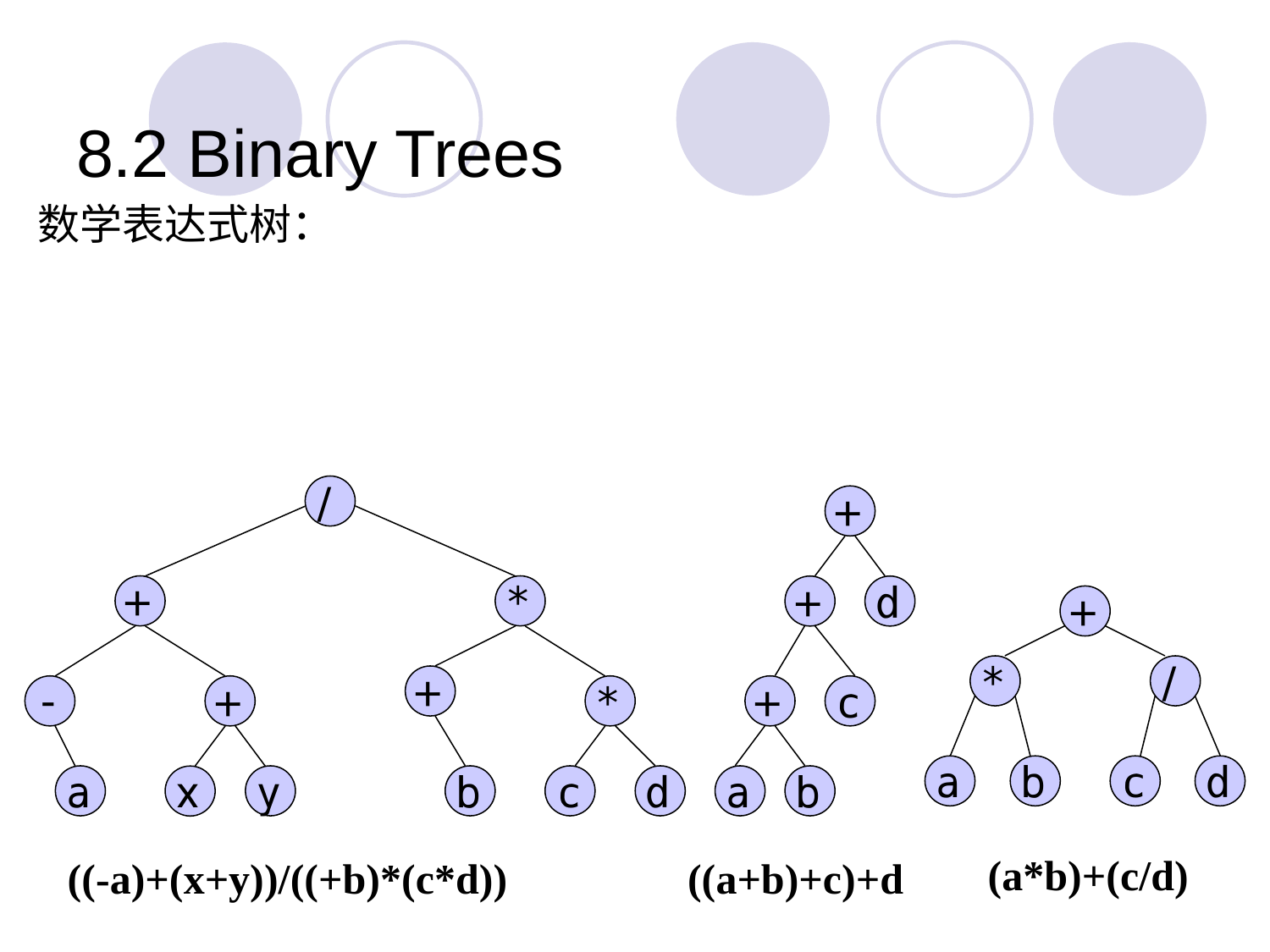

8.2 Binary Trees
15

数学表达式树：
/
+

+
*
+
d
+

*
/
+
-
+
*
+
c

a
b
c
d
a
y
b
c
d
a
b
x
(a*b)+(c/d)
((-a)+(x+y))/((+b)*(c*d))
((a+b)+c)+d